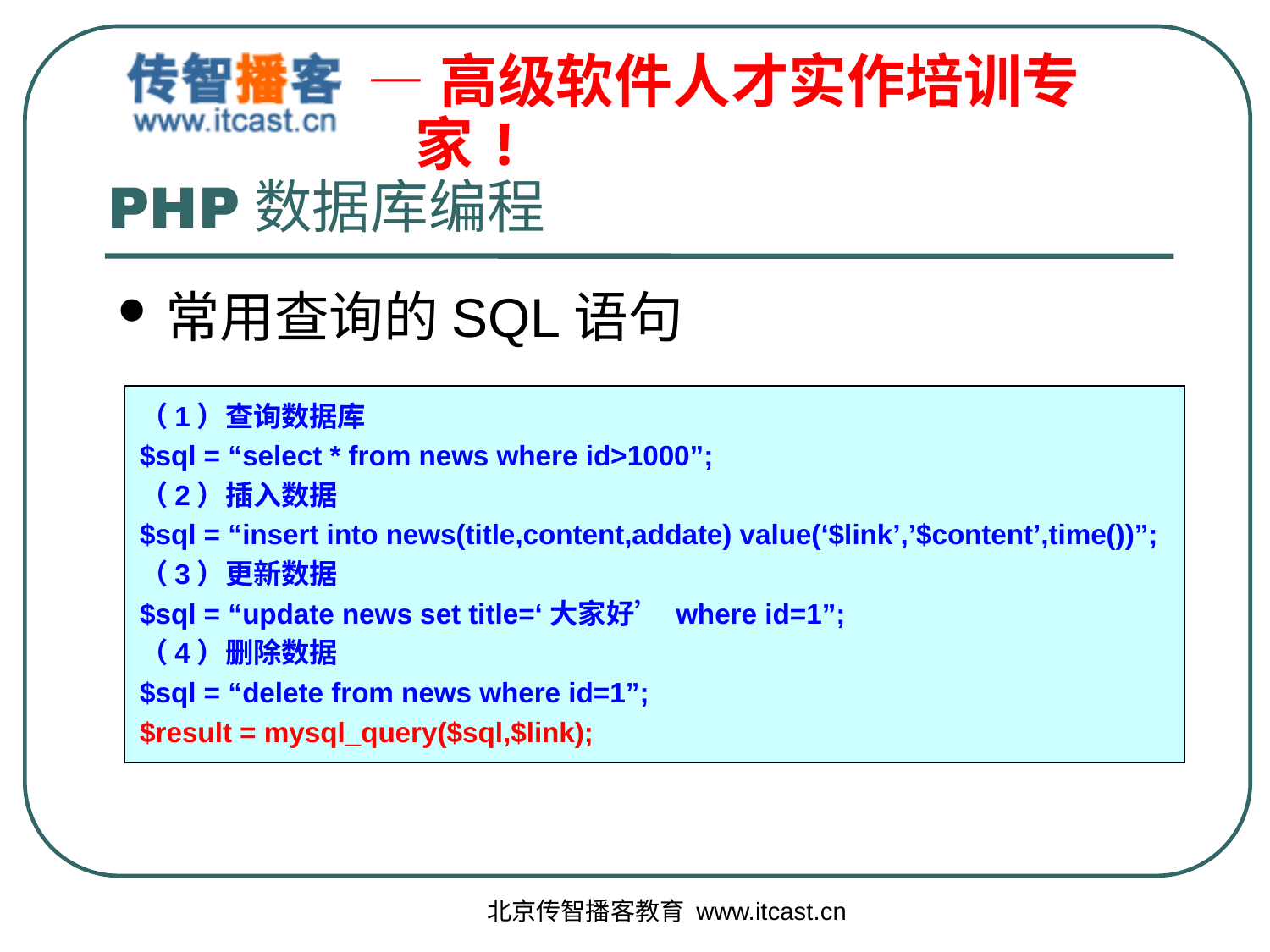

# PHP数据库编程
常用查询的SQL语句
（1）查询数据库
$sql = “select * from news where id>1000”;
（2）插入数据
$sql = “insert into news(title,content,addate) value(‘$link’,’$content’,time())”;
（3）更新数据
$sql = “update news set title=‘大家好’ where id=1”;
（4）删除数据
$sql = “delete from news where id=1”;
$result = mysql_query($sql,$link);